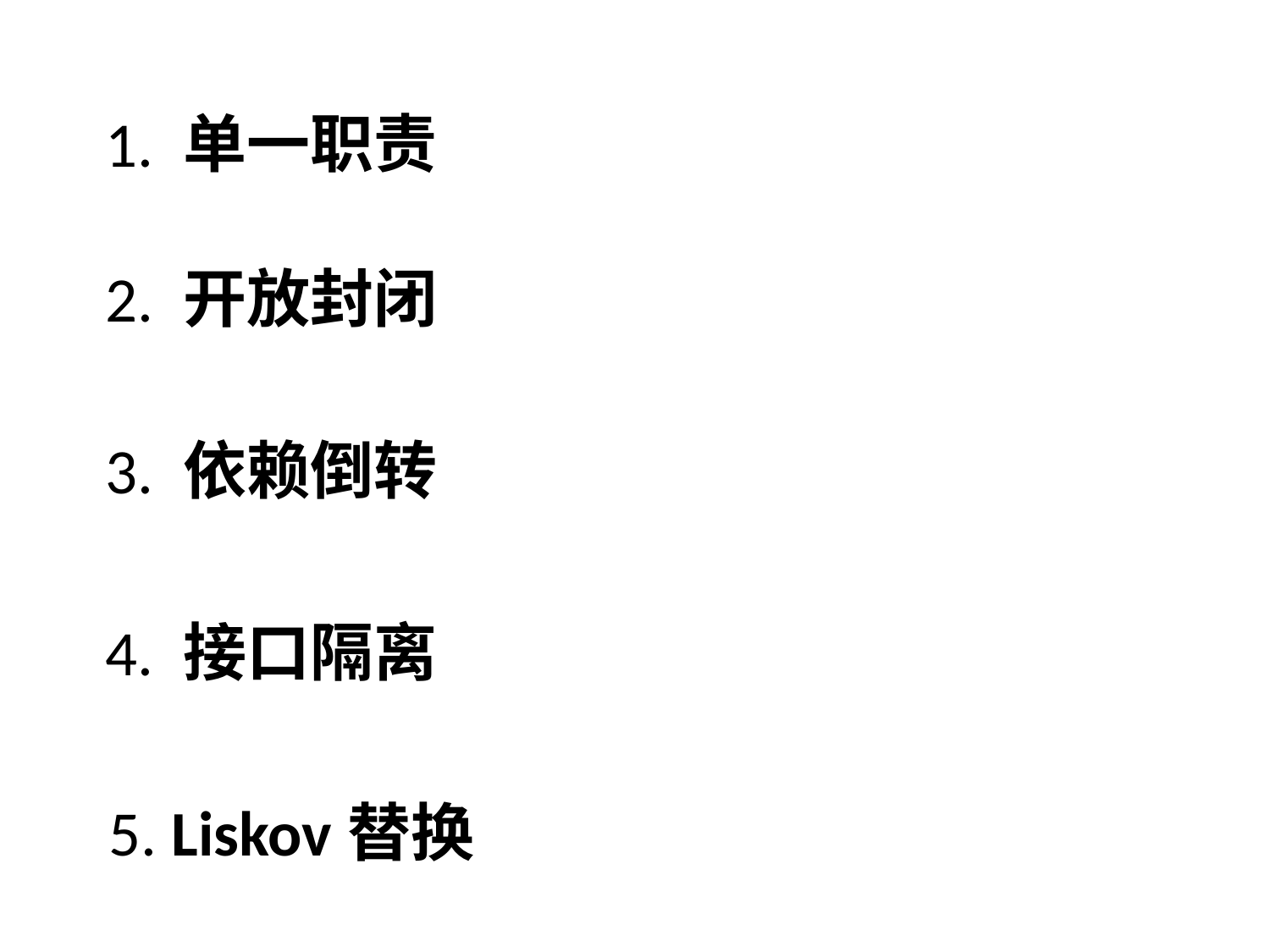

1. 单一职责
# 2. 开放封闭
3. 依赖倒转
4. 接口隔离
5. Liskov替换